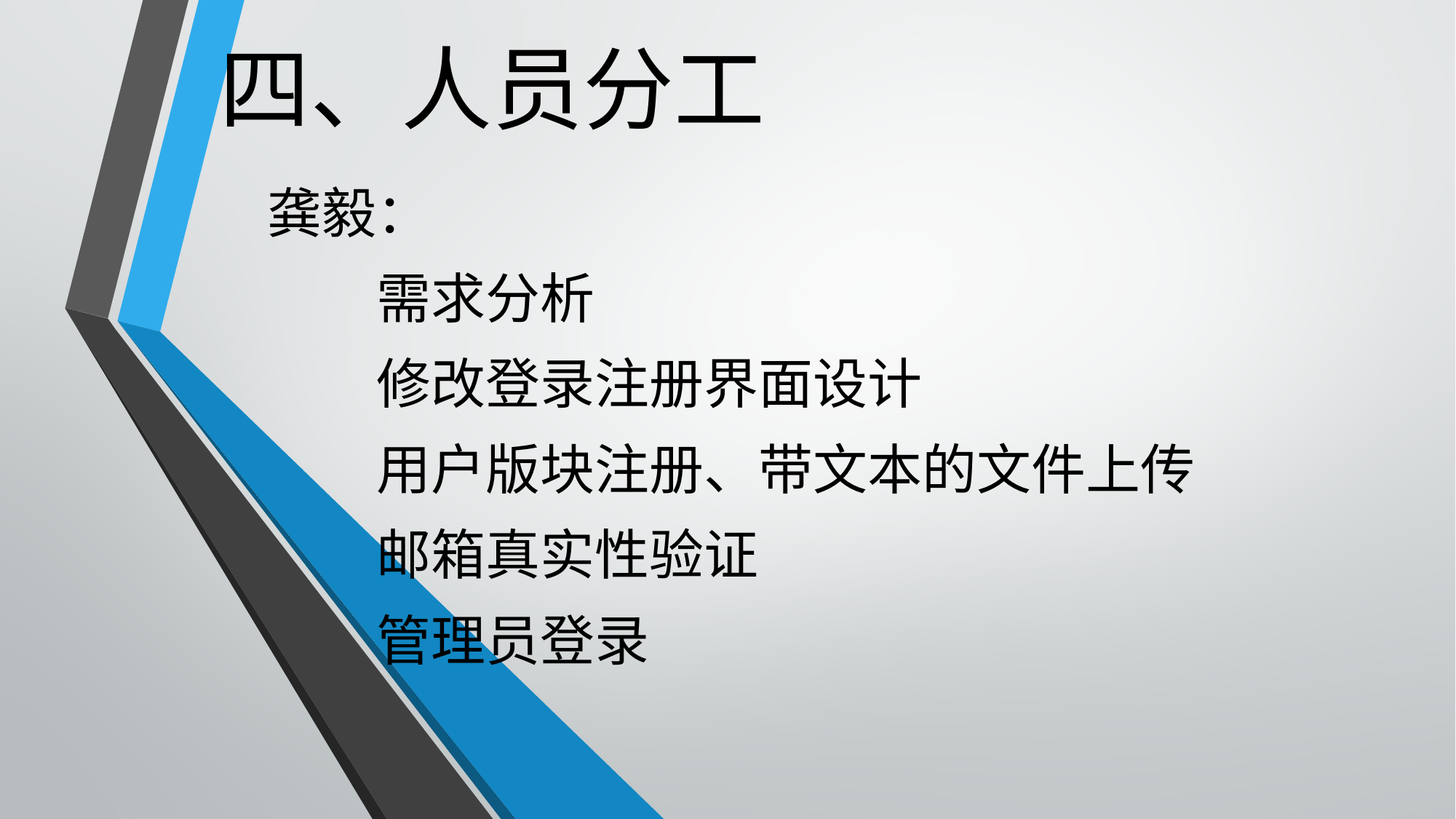

# 四、人员分工
龚毅：
	需求分析
	修改登录注册界面设计
	用户版块注册、带文本的文件上传
	邮箱真实性验证
	管理员登录